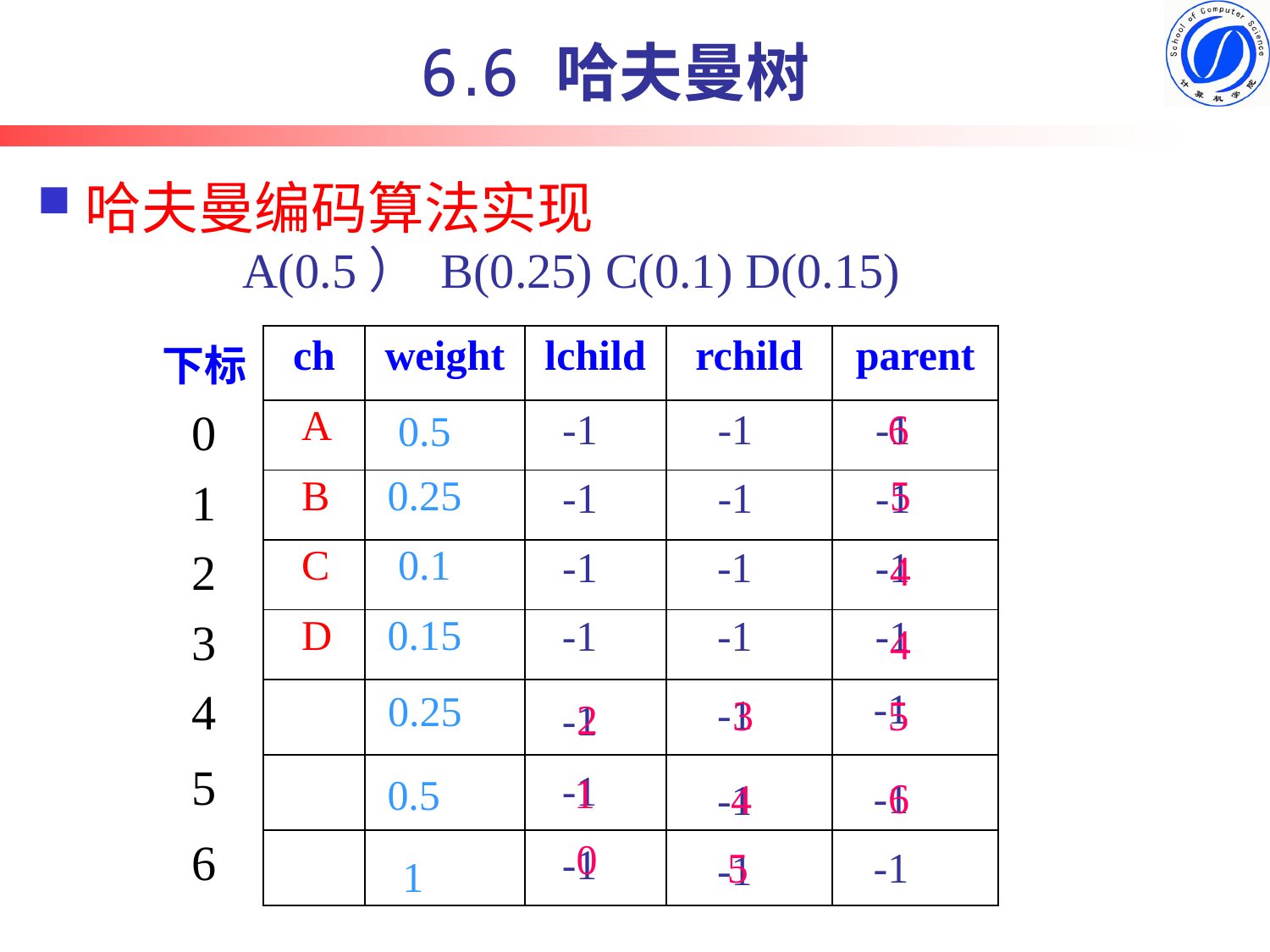

6.6 哈夫曼树
哈夫曼编码算法实现
A(0.5） B(0.25) C(0.1) D(0.15)
| 下标 | ch | weight | lchild | rchild | parent |
| --- | --- | --- | --- | --- | --- |
| 0 |  |  |  |  |  |
| 1 |  |  |  |  |  |
| 2 |  |  |  |  |  |
| 3 |  |  |  |  |  |
| 4 |  |  |  |  |  |
| 5 |  |  |  |  |  |
| 6 |  |  |  |  |  |
A
-1
-1
-1
-1
-1
-1
-1
-1
-1
6
0.5
0.25
B
5
-1
0.1
C
-1
4
0.15
D
-1
4
-1
0.25
-1
5
3
2
-1
-1
1
0.5
-1
6
4
-1
0
-1
5
-1
-1
1